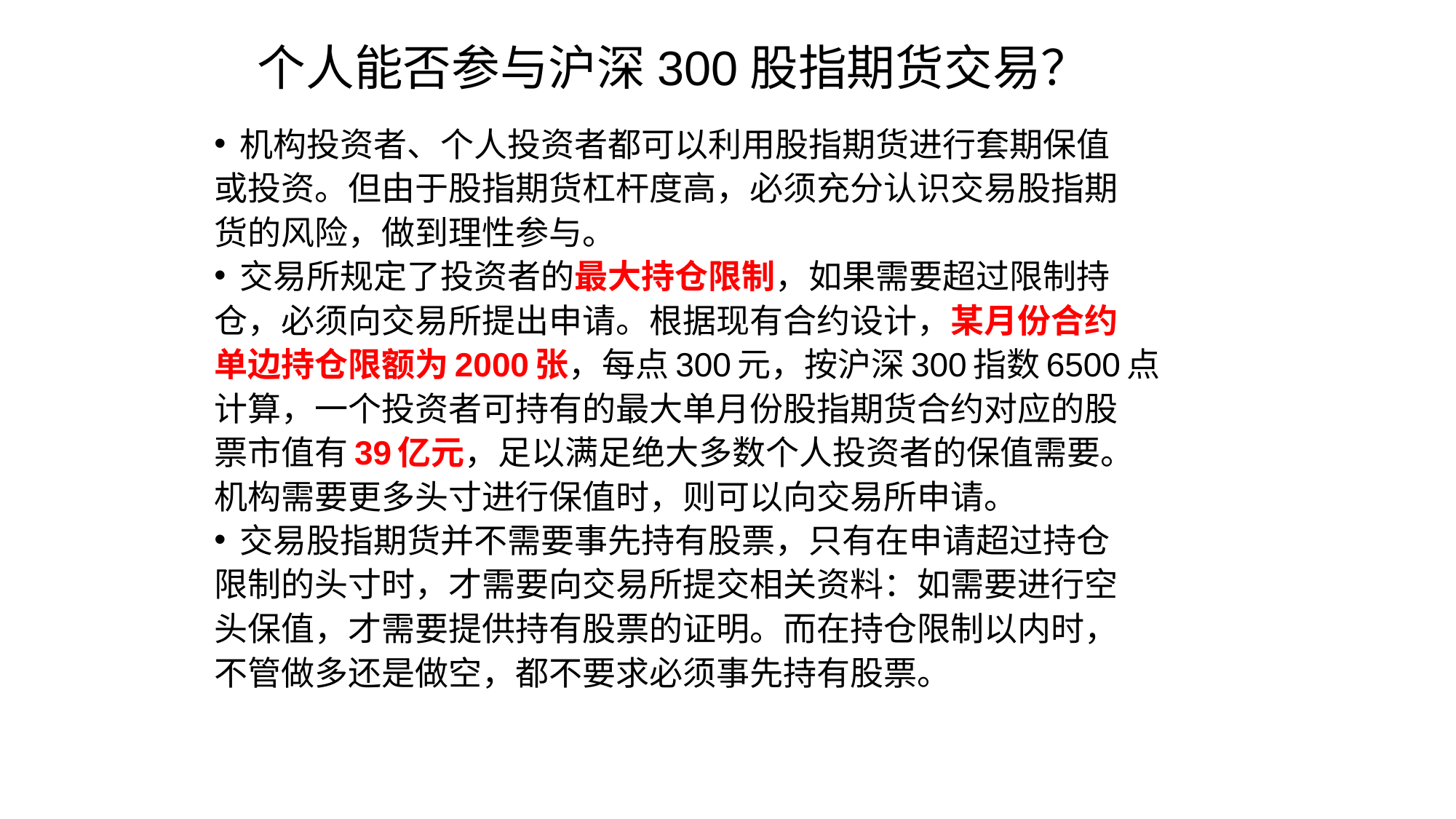

# 个人能否参与沪深300股指期货交易？
机构投资者、个人投资者都可以利用股指期货进行套期保值
或投资。但由于股指期货杠杆度高，必须充分认识交易股指期
货的风险，做到理性参与。
交易所规定了投资者的最大持仓限制，如果需要超过限制持
仓，必须向交易所提出申请。根据现有合约设计，某月份合约
单边持仓限额为2000张，每点300元，按沪深300指数6500点
计算，一个投资者可持有的最大单月份股指期货合约对应的股
票市值有39亿元，足以满足绝大多数个人投资者的保值需要。
机构需要更多头寸进行保值时，则可以向交易所申请。
交易股指期货并不需要事先持有股票，只有在申请超过持仓
限制的头寸时，才需要向交易所提交相关资料：如需要进行空
头保值，才需要提供持有股票的证明。而在持仓限制以内时，
不管做多还是做空，都不要求必须事先持有股票。